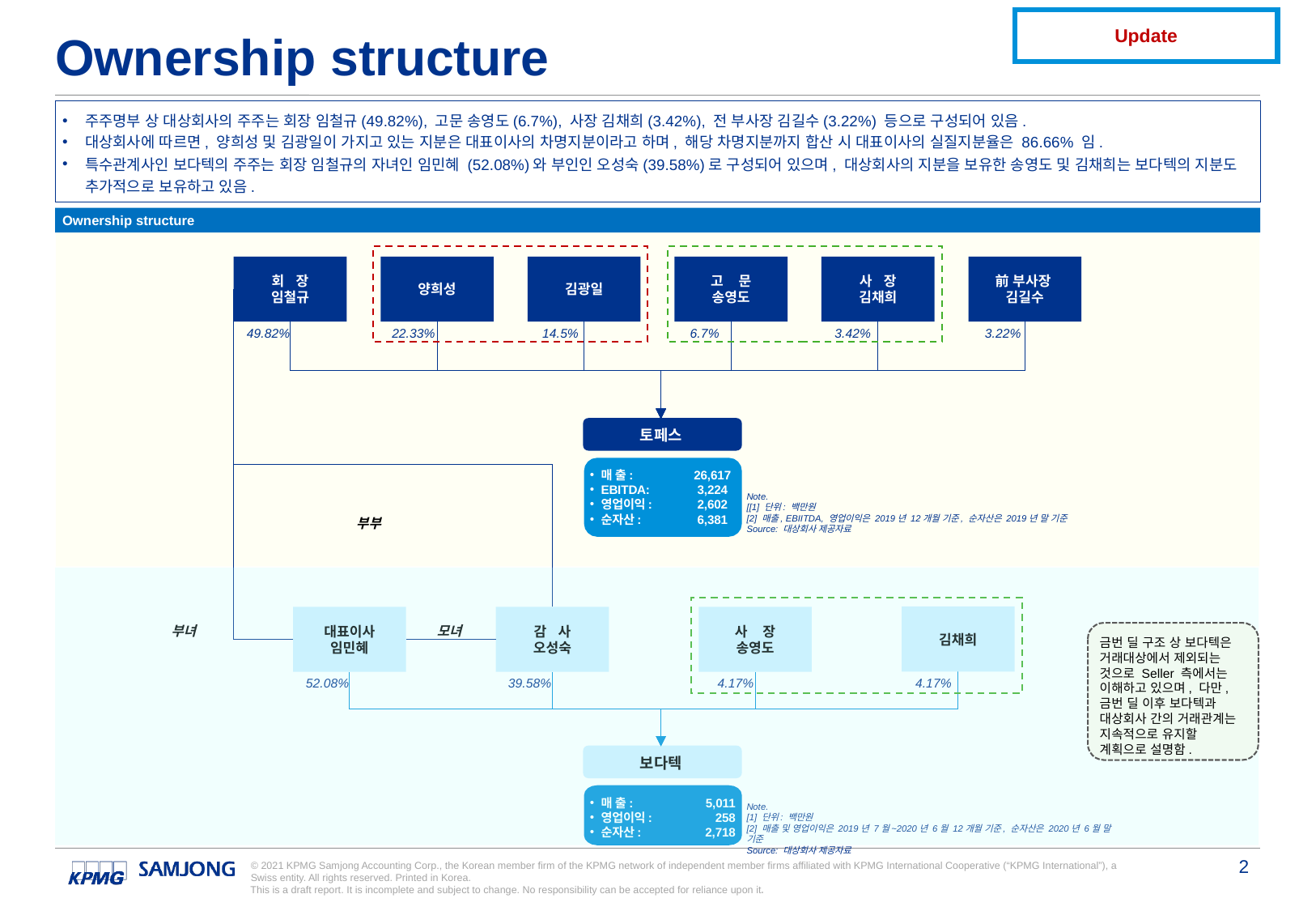

Update
Ownership structure
주주명부 상 대상회사의 주주는 회장 임철규(49.82%), 고문 송영도(6.7%), 사장 김채희(3.42%), 전 부사장 김길수(3.22%) 등으로 구성되어 있음.
대상회사에 따르면, 양희성 및 김광일이 가지고 있는 지분은 대표이사의 차명지분이라고 하며, 해당 차명지분까지 합산 시 대표이사의 실질지분율은 86.66% 임.
특수관계사인 보다텍의 주주는 회장 임철규의 자녀인 임민혜 (52.08%)와 부인인 오성숙(39.58%)로 구성되어 있으며, 대상회사의 지분을 보유한 송영도 및 김채희는 보다텍의 지분도 추가적으로 보유하고 있음.
Ownership structure

회   장
임철규
49.82%
양희성
22.33%
김광일
14.5%
고    문
송영도
6.7%
사   장
김채희
3.42%
前 부사장
김길수
3.22%

토페스

매 출:
EBITDA:
영업이익:
순자산:
26,617
3,224
2,602
6,381
Note.
[[1] 단위: 백만원
[2] 매출, EBIITDA, 영업이익은 2019년 12개월 기준, 순자산은 2019년 말 기준
Source: 대상회사 제공자료
부부

김채희
대표이사
임민혜
감   사
오성숙
사    장
송영도
부녀
모녀
금번 딜 구조 상 보다텍은 거래대상에서 제외되는 것으로 Seller 측에서는 이해하고 있으며, 다만, 금번 딜 이후 보다텍과 대상회사 간의 거래관계는 지속적으로 유지할 계획으로 설명함.
52.08%
39.58%
4.17%
4.17%

보다텍

매 출:
영업이익:
순자산:
5,011
258
2,718
Note.
[1] 단위: 백만원
[2] 매출 및 영업이익은 2019년 7월~2020년 6월 12개월 기준, 순자산은 2020년 6월 말 기준
Source: 대상회사 제공자료